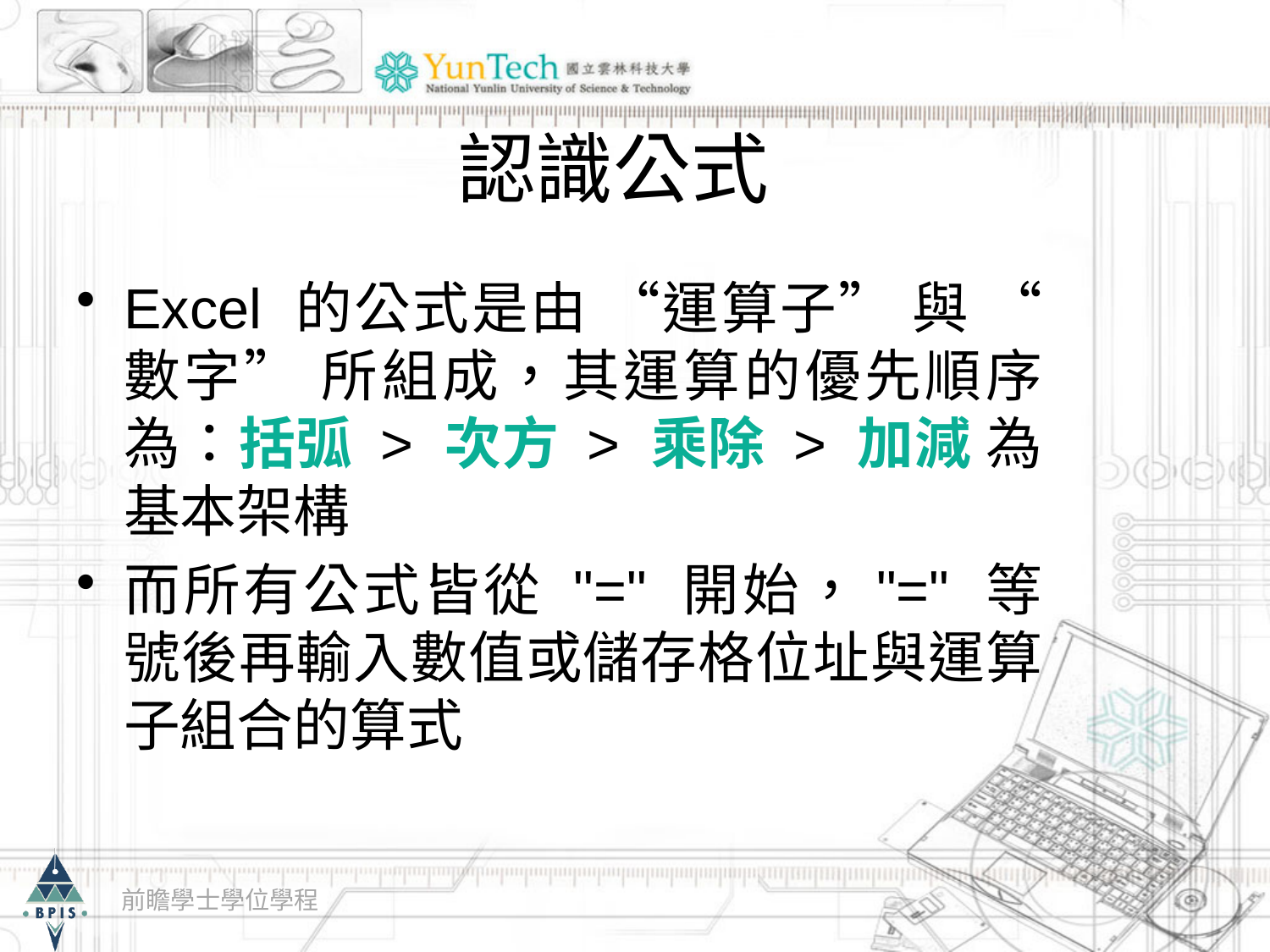

# 認識公式
Excel 的公式是由 “運算子” 與 “數字” 所組成，其運算的優先順序為：括弧 > 次方 > 乘除 > 加減 為基本架構
而所有公式皆從 "=" 開始，"=" 等號後再輸入數值或儲存格位址與運算子組合的算式